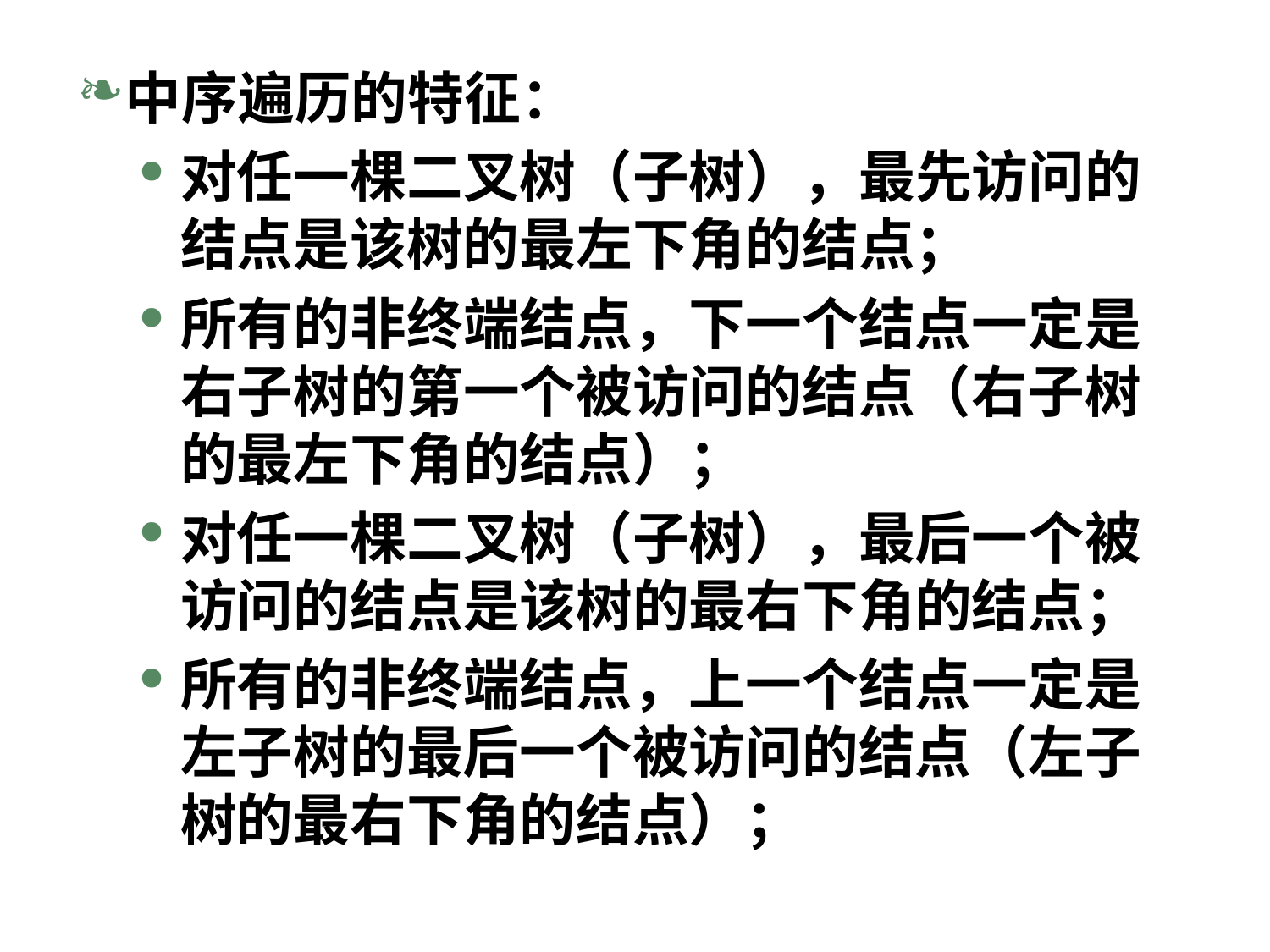

中序遍历的特征：
对任一棵二叉树（子树），最先访问的结点是该树的最左下角的结点；
所有的非终端结点，下一个结点一定是右子树的第一个被访问的结点（右子树的最左下角的结点）；
对任一棵二叉树（子树），最后一个被访问的结点是该树的最右下角的结点；
所有的非终端结点，上一个结点一定是左子树的最后一个被访问的结点（左子树的最右下角的结点）；